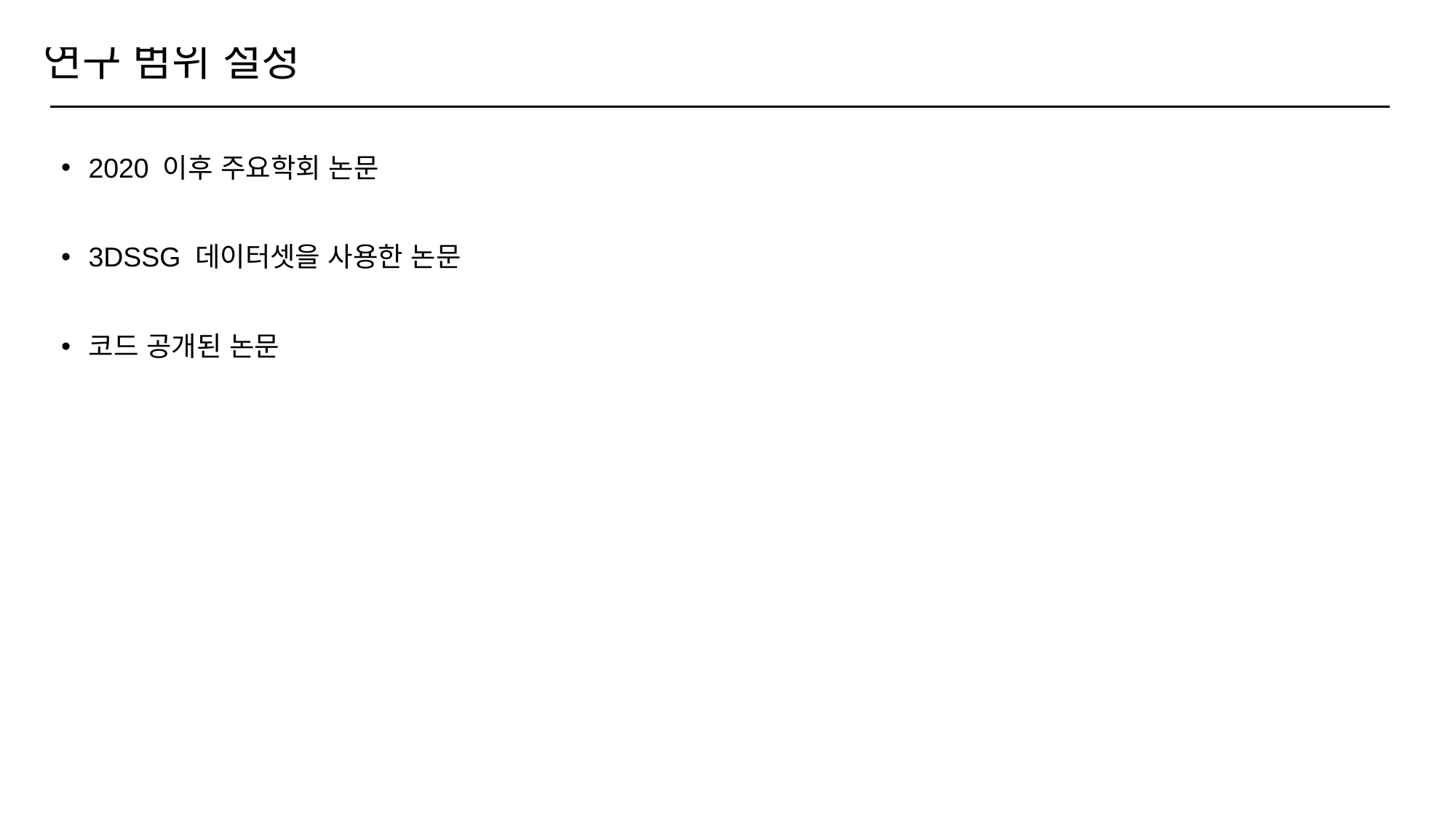

증강현실 기기를 착용하고 빈 벤치프레스르 보는 장면도 생성해줘

# 연구 범위 설정

2020 이후 주요학회 논문

3DSSG 데이터셋을 사용한 논문

코드 공개된 논문